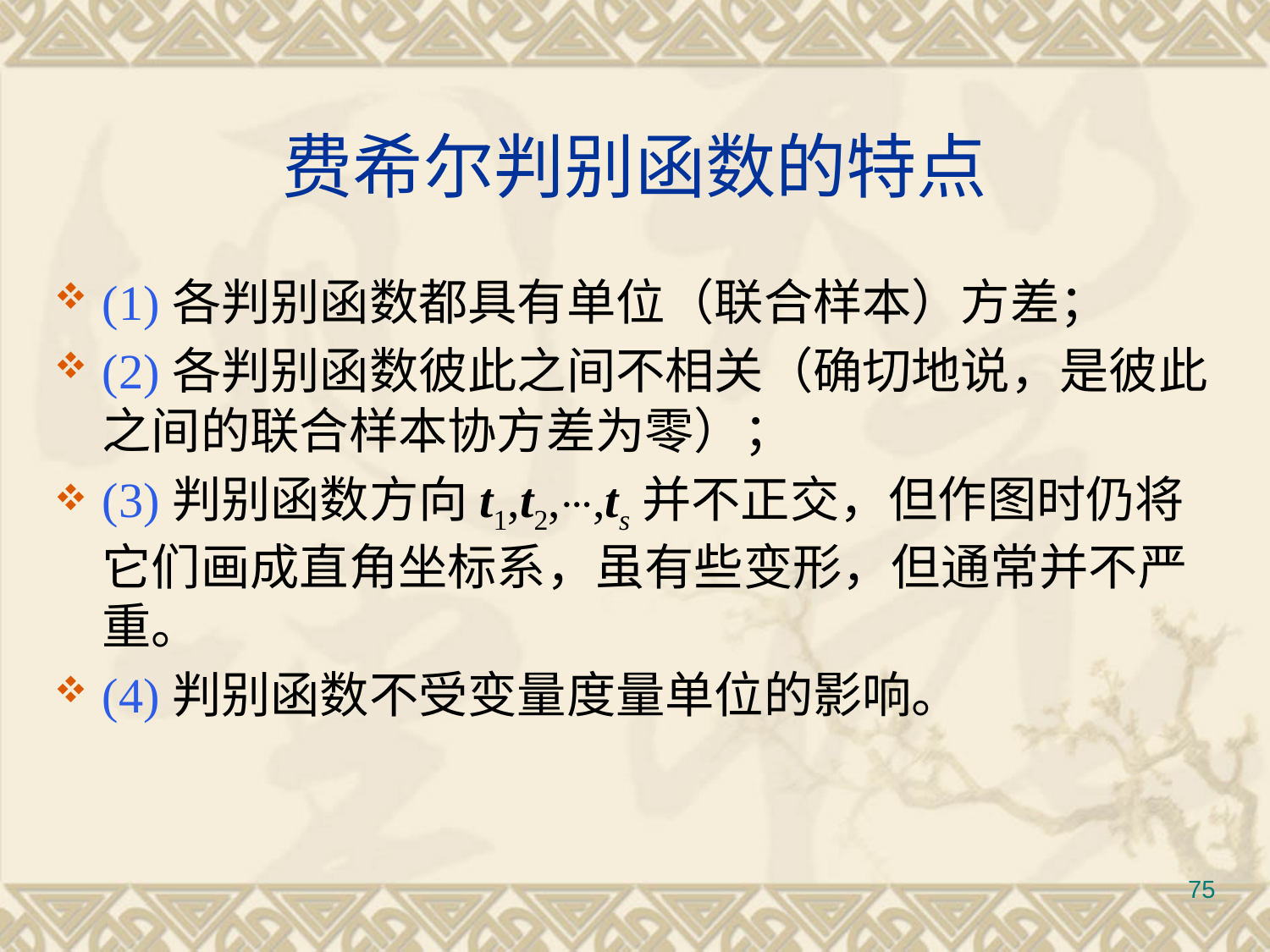

# 费希尔判别函数的特点
(1)各判别函数都具有单位（联合样本）方差；
(2)各判别函数彼此之间不相关（确切地说，是彼此之间的联合样本协方差为零）；
(3)判别函数方向t1,t2,⋯,ts并不正交，但作图时仍将它们画成直角坐标系，虽有些变形，但通常并不严重。
(4)判别函数不受变量度量单位的影响。
75